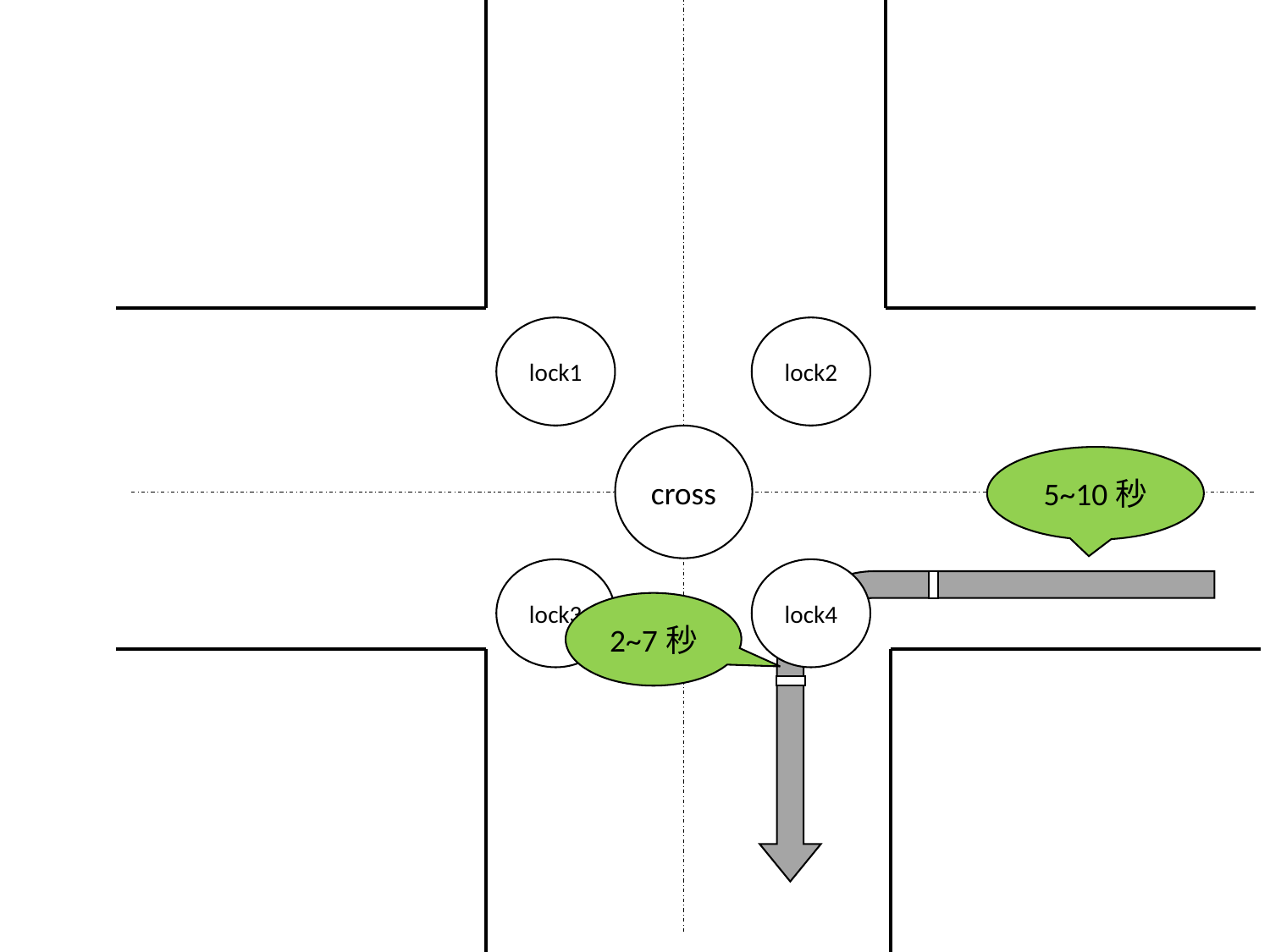

lock1
lock2
cross
5~10秒

lock3
lock4

2~7秒